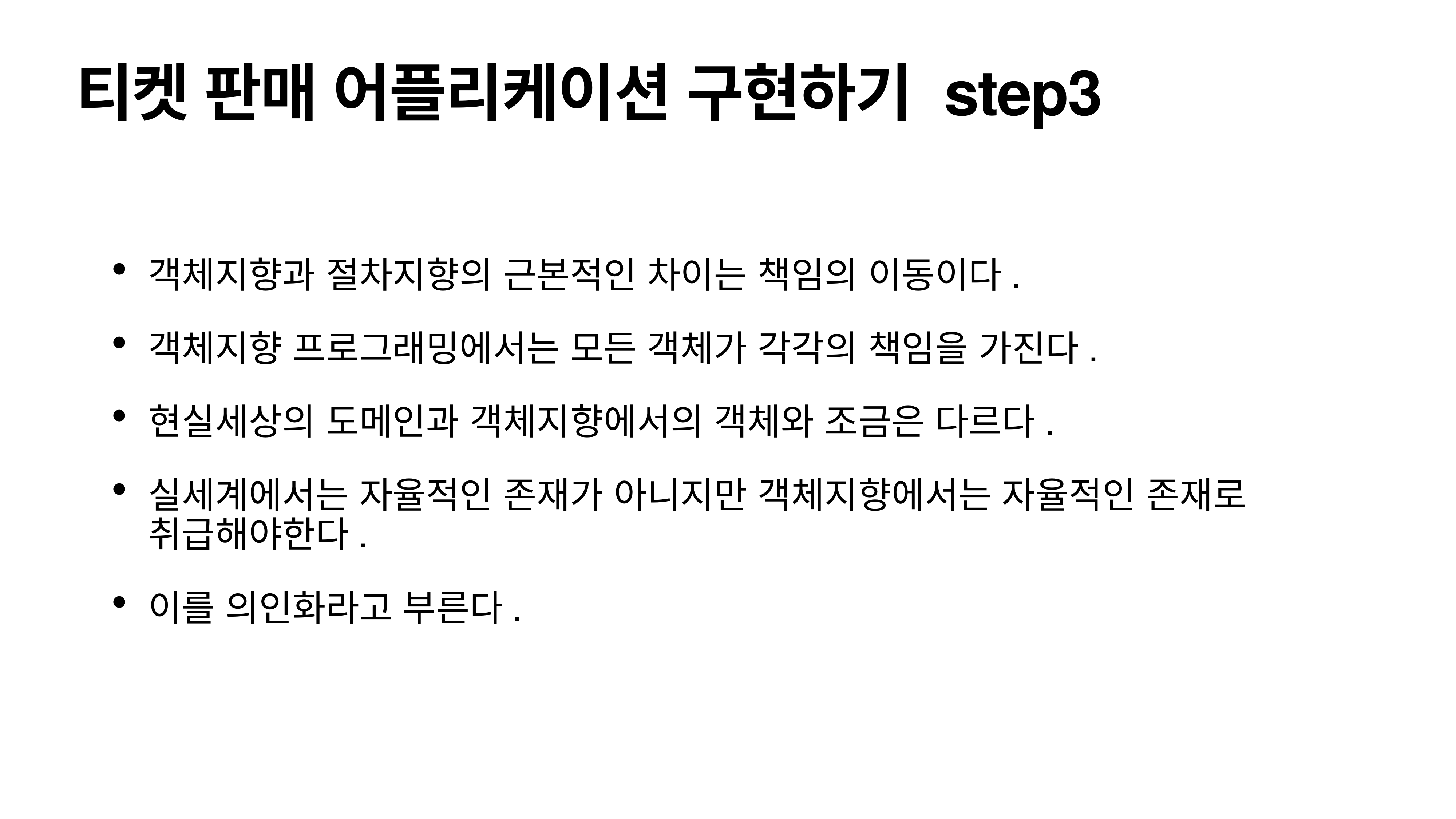

# 티켓 판매 어플리케이션 구현하기 step3
객체지향과 절차지향의 근본적인 차이는 책임의 이동이다.
객체지향 프로그래밍에서는 모든 객체가 각각의 책임을 가진다.
현실세상의 도메인과 객체지향에서의 객체와 조금은 다르다.
실세계에서는 자율적인 존재가 아니지만 객체지향에서는 자율적인 존재로 취급해야한다.
이를 의인화라고 부른다.